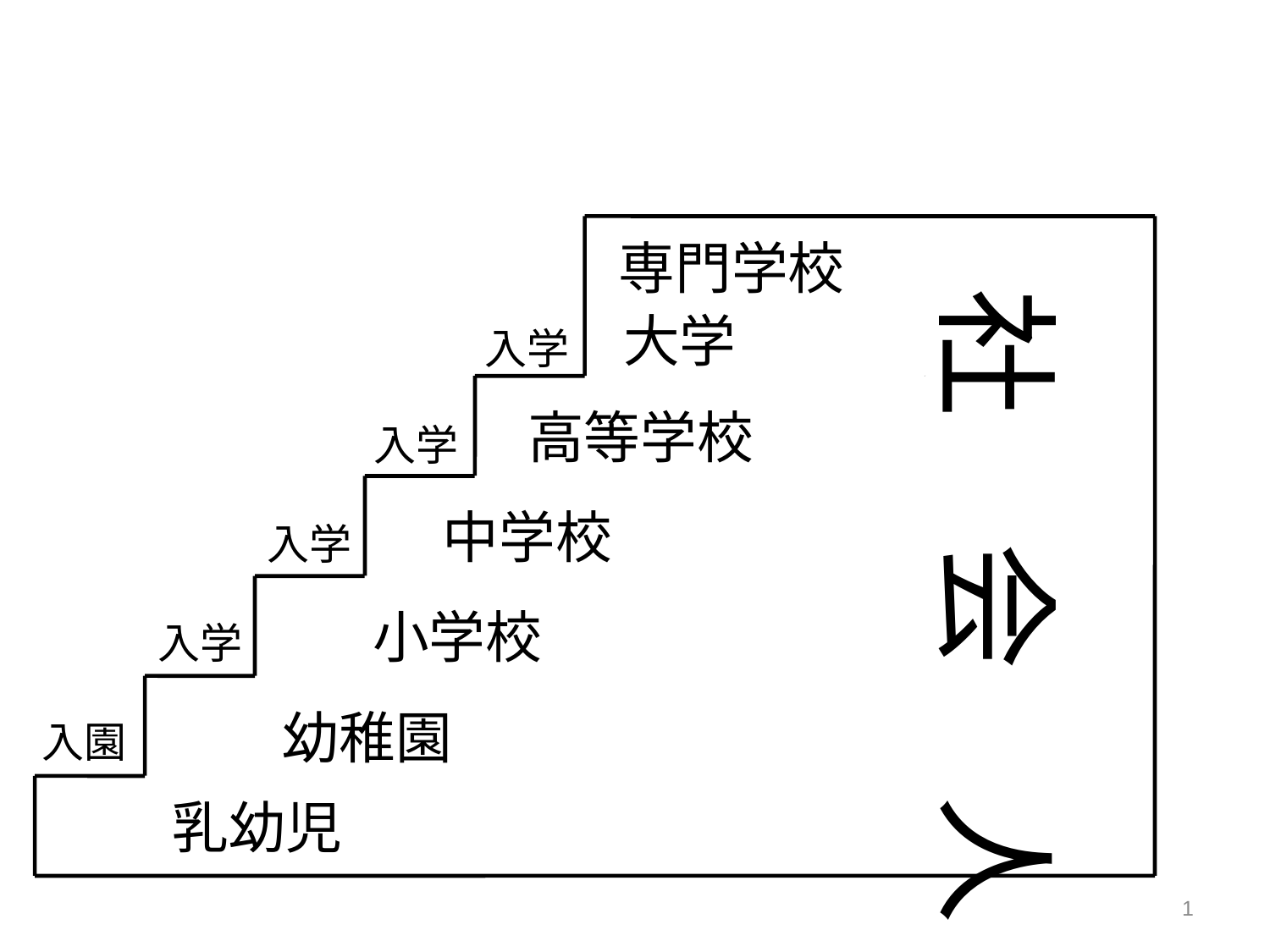

#

専門学校
社　会　人
大学
入学
高等学校
入学
中学校
入学
小学校
入学
幼稚園
入園
乳幼児
1